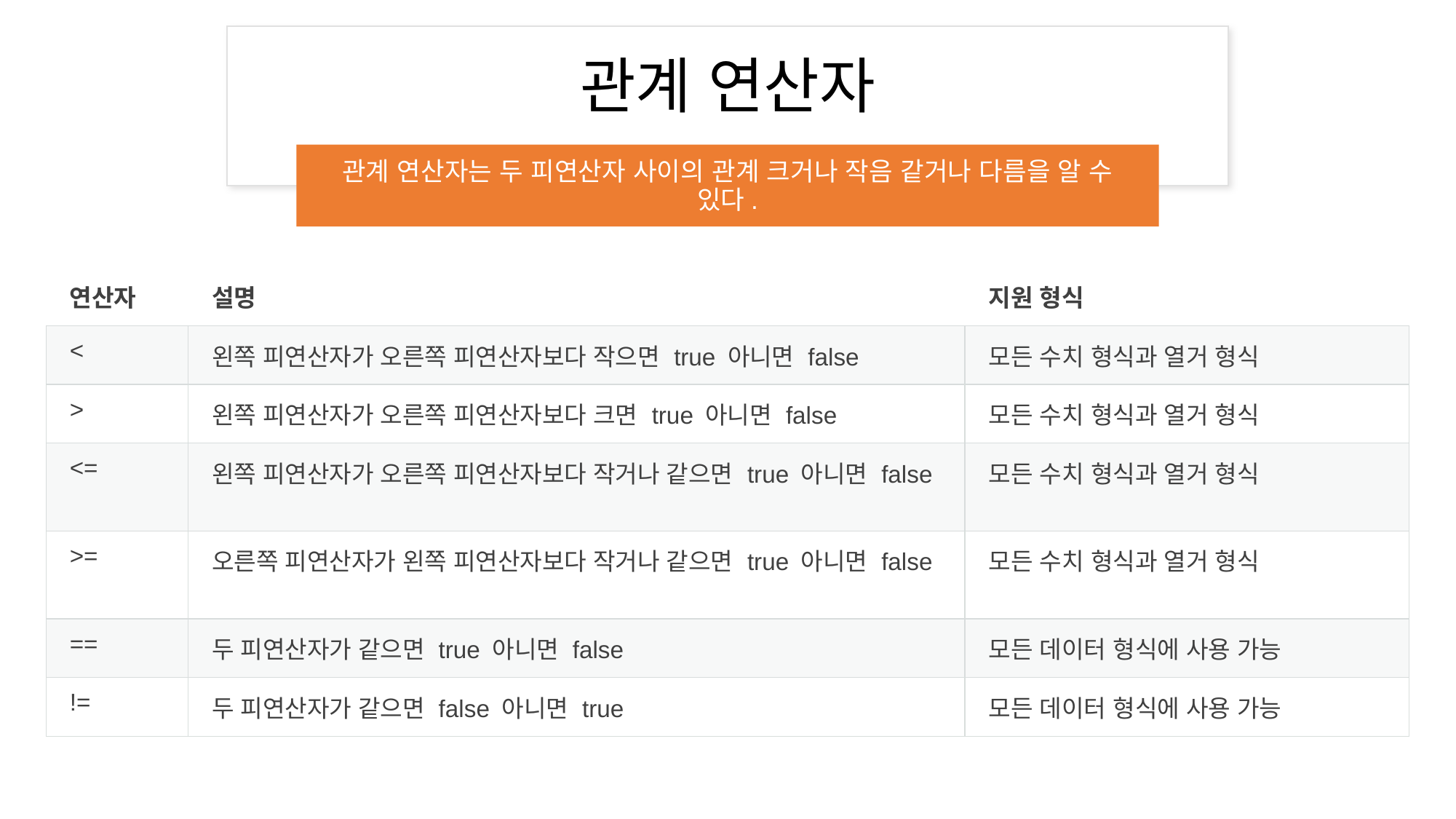

# 관계 연산자

관계 연산자는 두 피연산자 사이의 관계 크거나 작음 같거나 다름을 알 수 있다.
| 연산자 | 설명 | 지원 형식 |
| --- | --- | --- |
| < | 왼쪽 피연산자가 오른쪽 피연산자보다 작으면 true 아니면 false | 모든 수치 형식과 열거 형식 |
| > | 왼쪽 피연산자가 오른쪽 피연산자보다 크면 true 아니면 false | 모든 수치 형식과 열거 형식 |
| <= | 왼쪽 피연산자가 오른쪽 피연산자보다 작거나 같으면 true 아니면 false | 모든 수치 형식과 열거 형식 |
| >= | 오른쪽 피연산자가 왼쪽 피연산자보다 작거나 같으면 true 아니면 false | 모든 수치 형식과 열거 형식 |
| == | 두 피연산자가 같으면 true 아니면 false | 모든 데이터 형식에 사용 가능 |
| != | 두 피연산자가 같으면 false 아니면 true | 모든 데이터 형식에 사용 가능 |